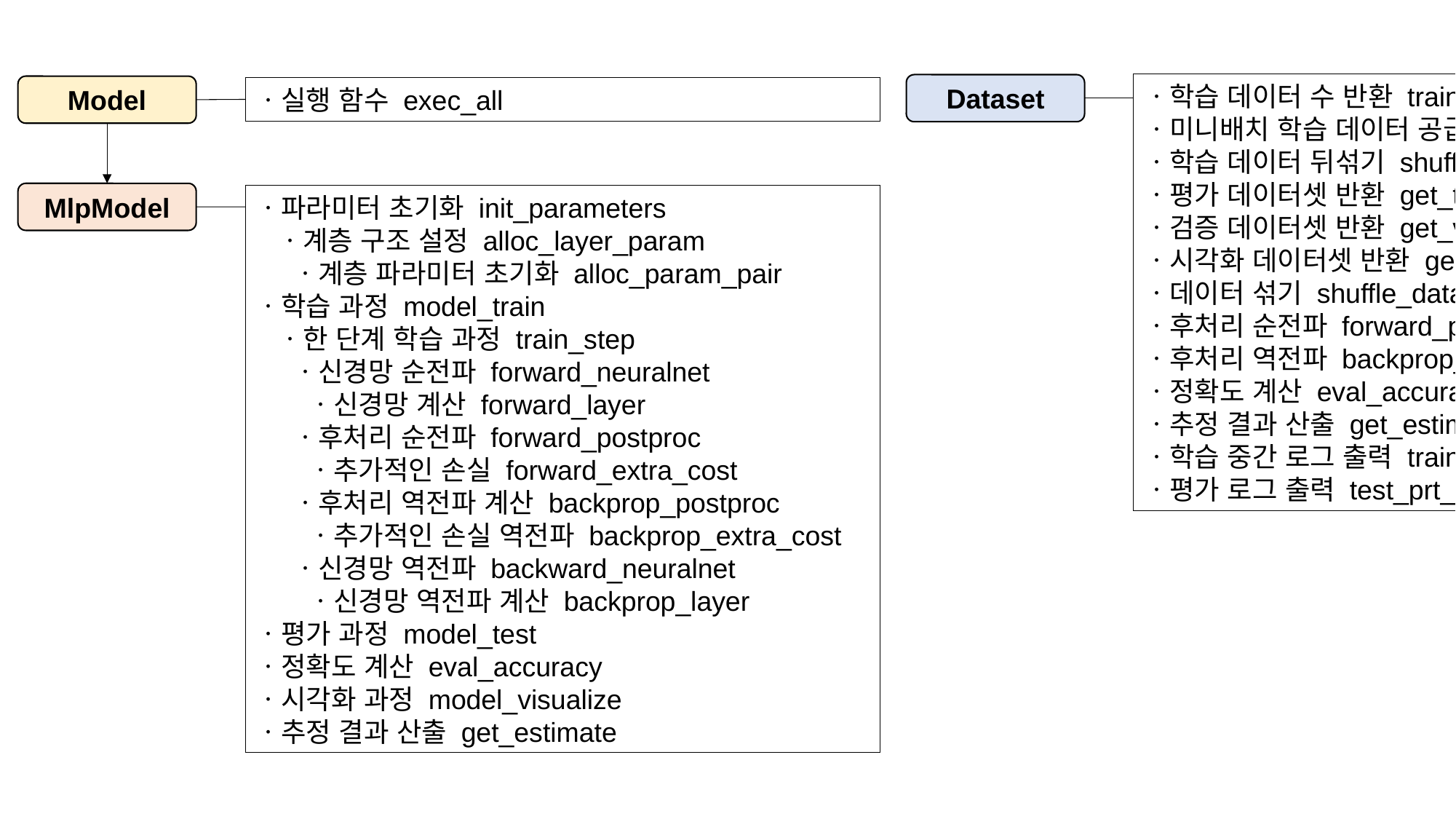

ㆍ학습 데이터 수 반환 train_count
ㆍ미니배치 학습 데이터 공급 get_train_data
ㆍ학습 데이터 뒤섞기 shuffle_train_data
ㆍ평가 데이터셋 반환 get_test_data
ㆍ검증 데이터셋 반환 get_validate_data
ㆍ시각화 데이터셋 반환 get_visualize_data
ㆍ데이터 섞기 shuffle_data
ㆍ후처리 순전파 forward_postproc
ㆍ후처리 역전파 backprop_postproc
ㆍ정확도 계산 eval_accuracy
ㆍ추정 결과 산출 get_estimate
ㆍ학습 중간 로그 출력 train_prt_result
ㆍ평가 로그 출력 test_prt_result
Dataset
Model
ㆍ실행 함수 exec_all
MlpModel
ㆍ파라미터 초기화 init_parameters
  ㆍ계층 구조 설정 alloc_layer_param
    ㆍ계층 파라미터 초기화 alloc_param_pair
ㆍ학습 과정 model_train
  ㆍ한 단계 학습 과정 train_step
    ㆍ신경망 순전파 forward_neuralnet
      ㆍ신경망 계산 forward_layer
    ㆍ후처리 순전파 forward_postproc
      ㆍ추가적인 손실 forward_extra_cost
    ㆍ후처리 역전파 계산 backprop_postproc
      ㆍ추가적인 손실 역전파 backprop_extra_cost
    ㆍ신경망 역전파 backward_neuralnet
      ㆍ신경망 역전파 계산 backprop_layer
ㆍ평가 과정 model_test
ㆍ정확도 계산 eval_accuracy
ㆍ시각화 과정 model_visualize
ㆍ추정 결과 산출 get_estimate